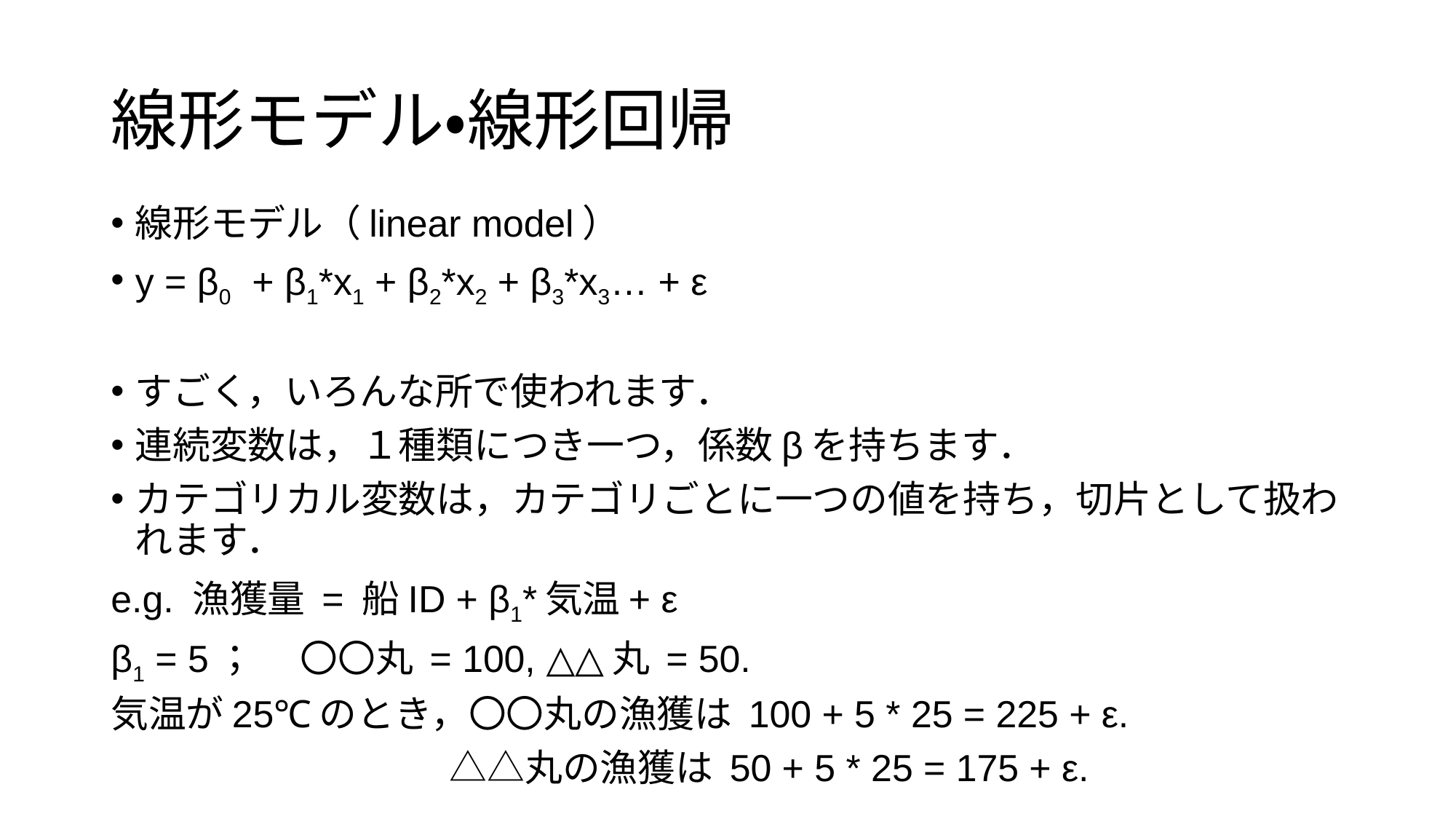

# 線形モデル・線形回帰
線形モデル（linear model）
y = β0  + β1*x1 + β2*x2 + β3*x3… + ε

すごく，いろんな所で使われます．
連続変数は，１種類につき一つ，係数βを持ちます．
カテゴリカル変数は，カテゴリごとに一つの値を持ち，切片として扱われます．
e.g. 漁獲量 = 船ID + β1*気温+ ε
β1 = 5；　 〇〇丸 = 100, △△丸 = 50.
気温が25℃のとき，〇〇丸の漁獲は 100 + 5 * 25 = 225 + ε.
　　　　　　　　　△△丸の漁獲は 50 + 5 * 25 = 175 + ε.